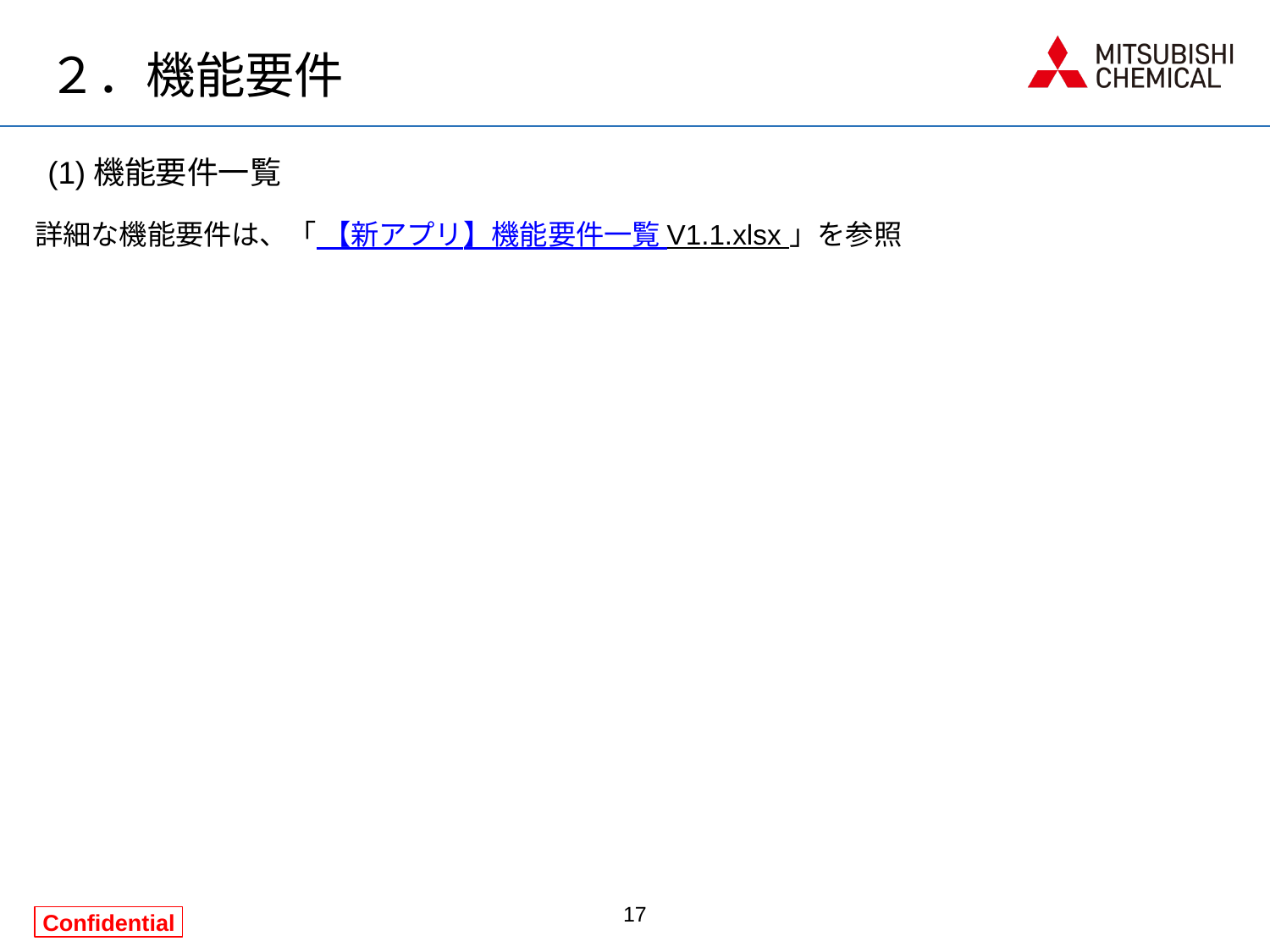

# ２．機能要件
(1)機能要件一覧
詳細な機能要件は、「 【新アプリ】機能要件一覧 V1.1.xlsx 」を参照
17